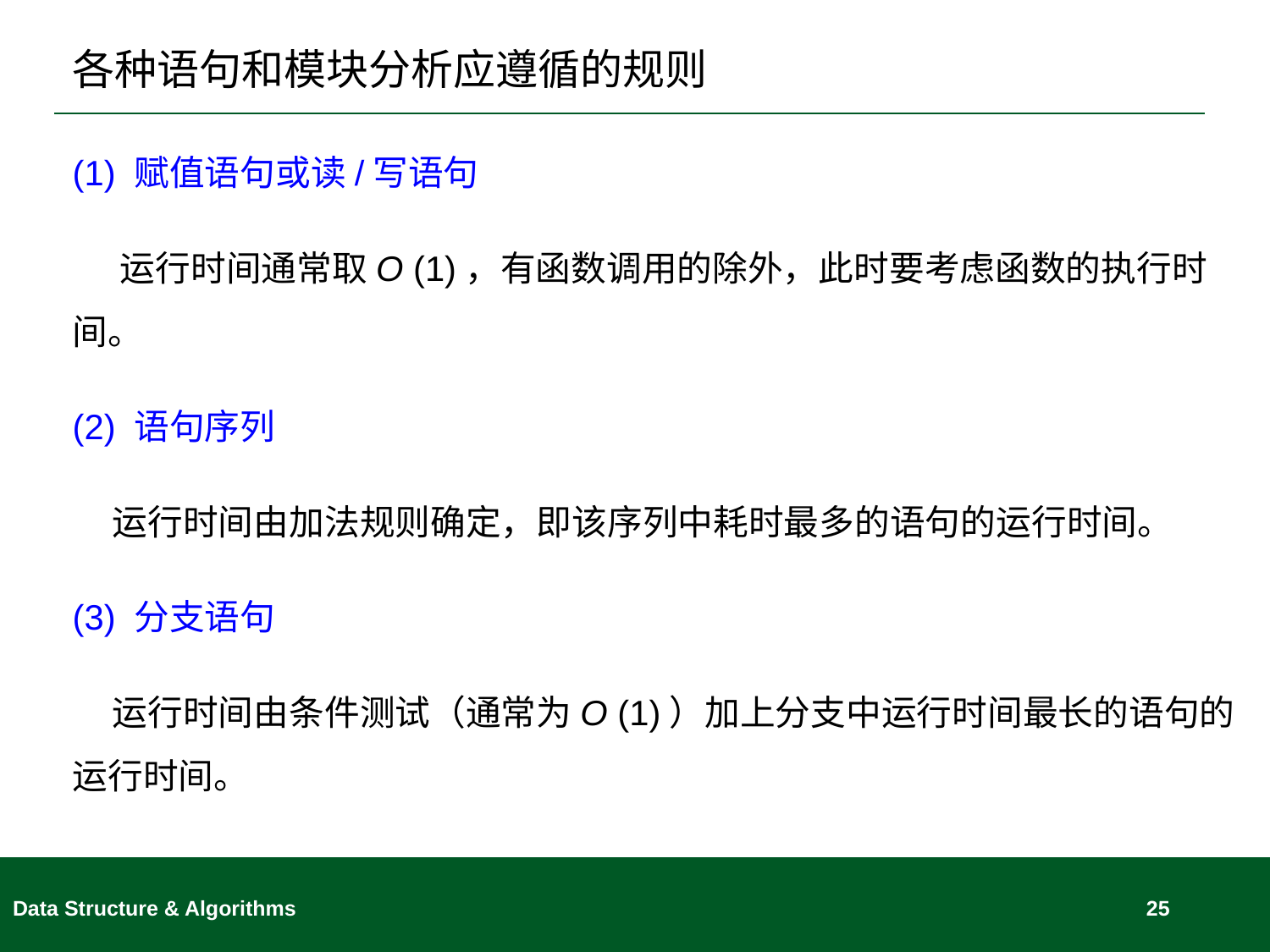

# 各种语句和模块分析应遵循的规则
(1) 赋值语句或读/写语句
     运行时间通常取O (1)，有函数调用的除外，此时要考虑函数的执行时间。
(2) 语句序列
    运行时间由加法规则确定，即该序列中耗时最多的语句的运行时间。
(3) 分支语句
    运行时间由条件测试（通常为O (1)）加上分支中运行时间最长的语句的运行时间。
Data Structure & Algorithms
25